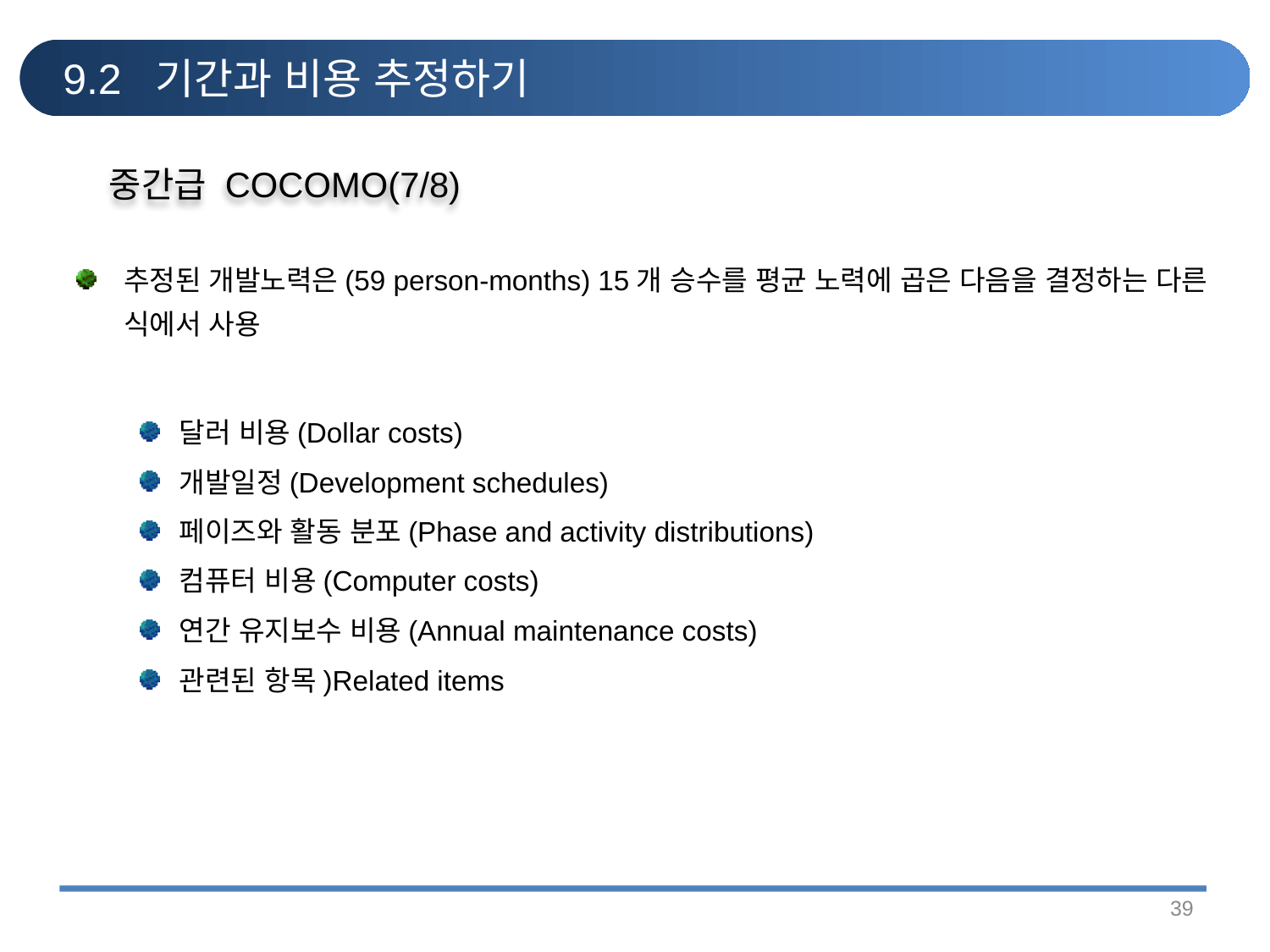

# 9.2  기간과 비용 추정하기
중간급 COCOMO(7/8)
추정된 개발노력은(59 person-months) 15개 승수를 평균 노력에 곱은 다음을 결정하는 다른 식에서 사용

달러 비용(Dollar costs)
개발일정(Development schedules)
페이즈와 활동 분포(Phase and activity distributions)
컴퓨터 비용(Computer costs)
연간 유지보수 비용(Annual maintenance costs)
관련된 항목)Related items
39